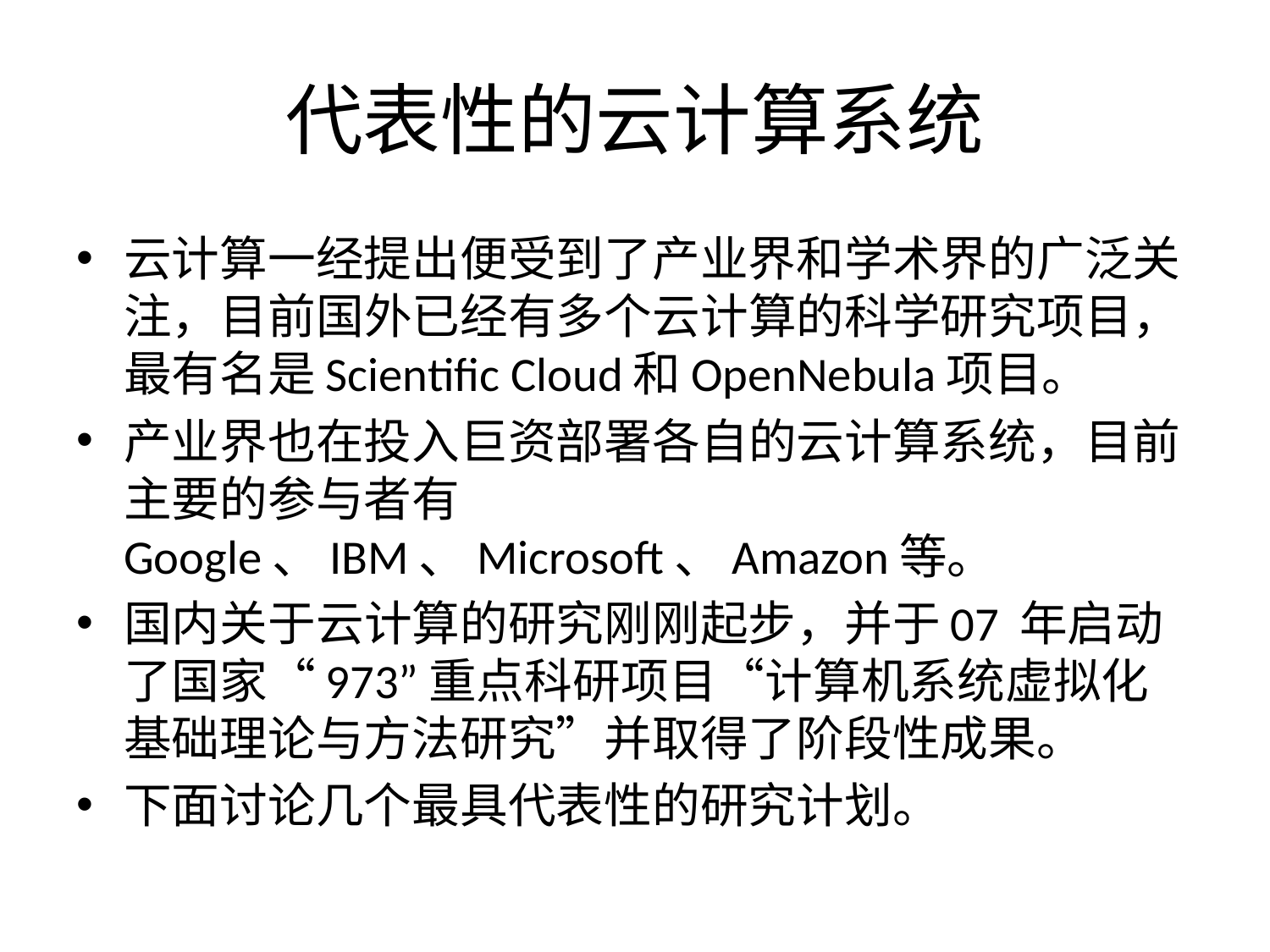

# 代表性的云计算系统
云计算一经提出便受到了产业界和学术界的广泛关注，目前国外已经有多个云计算的科学研究项目，最有名是Scientific Cloud和OpenNebula项目。
产业界也在投入巨资部署各自的云计算系统，目前主要的参与者有Google、IBM、Microsoft、Amazon等。
国内关于云计算的研究刚刚起步，并于07 年启动了国家“973”重点科研项目“计算机系统虚拟化基础理论与方法研究”并取得了阶段性成果。
下面讨论几个最具代表性的研究计划。